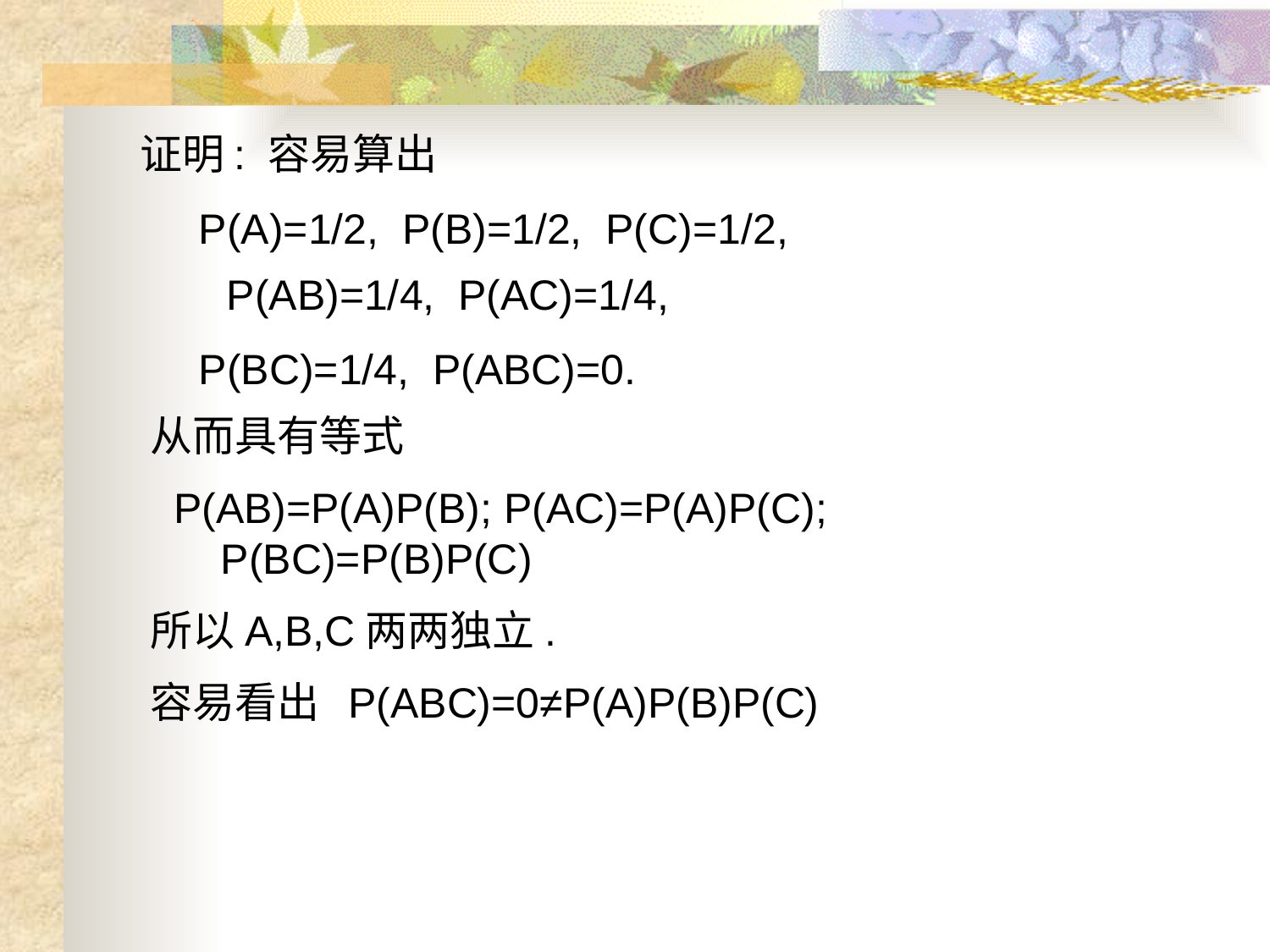

证明: 容易算出
     P(A)=1/2,  P(B)=1/2,  P(C)=1/2,
  P(AB)=1/4,  P(AC)=1/4,
     P(BC)=1/4,  P(ABC)=0.

从而具有等式
  P(AB)=P(A)P(B); P(AC)=P(A)P(C);
      P(BC)=P(B)P(C)
所以A,B,C两两独立.
容易看出  P(ABC)=0≠P(A)P(B)P(C)